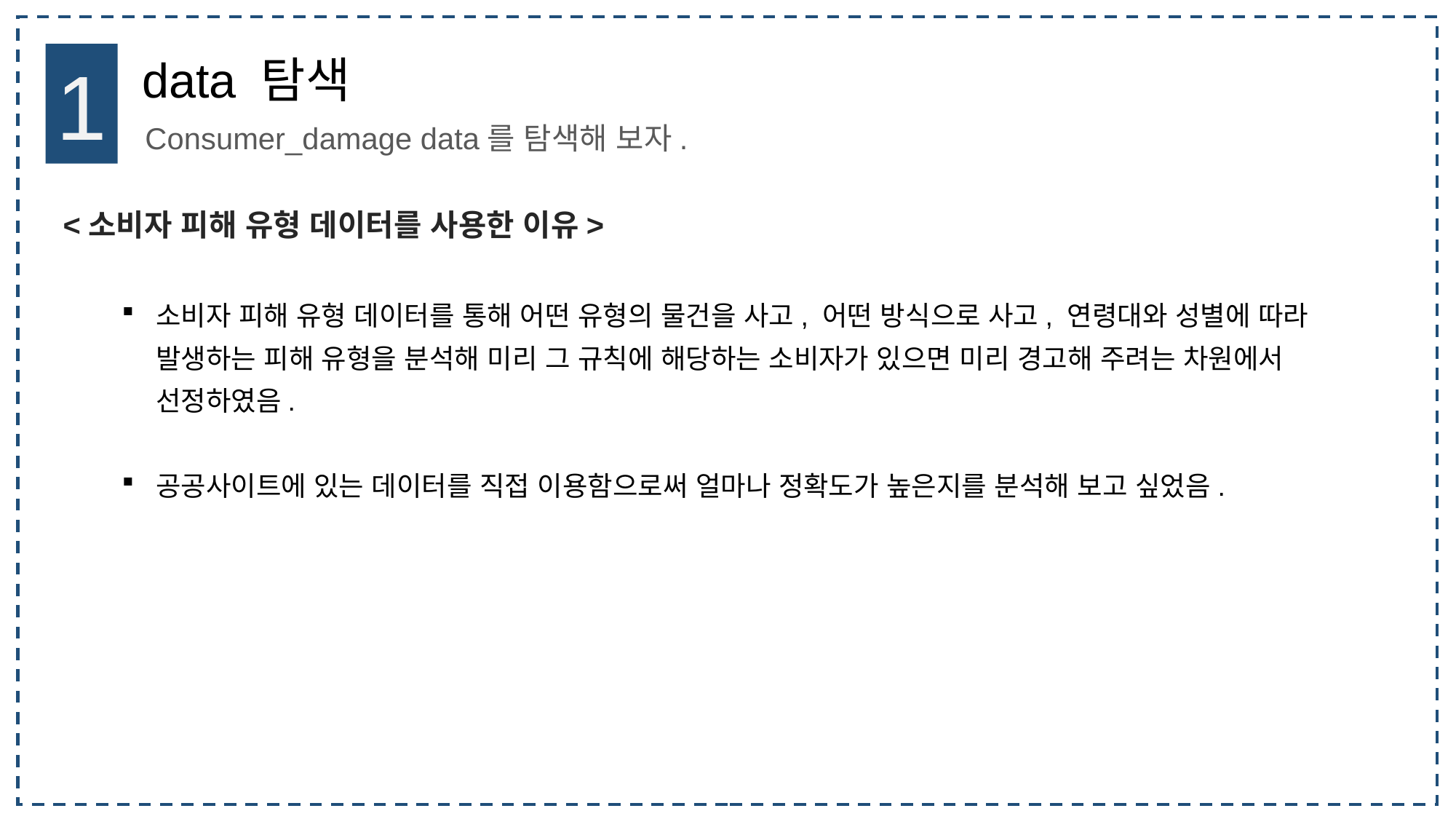

1
data 탐색
Consumer_damage data를 탐색해 보자.
<소비자 피해 유형 데이터를 사용한 이유>
소비자 피해 유형 데이터를 통해 어떤 유형의 물건을 사고, 어떤 방식으로 사고, 연령대와 성별에 따라 발생하는 피해 유형을 분석해 미리 그 규칙에 해당하는 소비자가 있으면 미리 경고해 주려는 차원에서 선정하였음.

공공사이트에 있는 데이터를 직접 이용함으로써 얼마나 정확도가 높은지를 분석해 보고 싶었음.